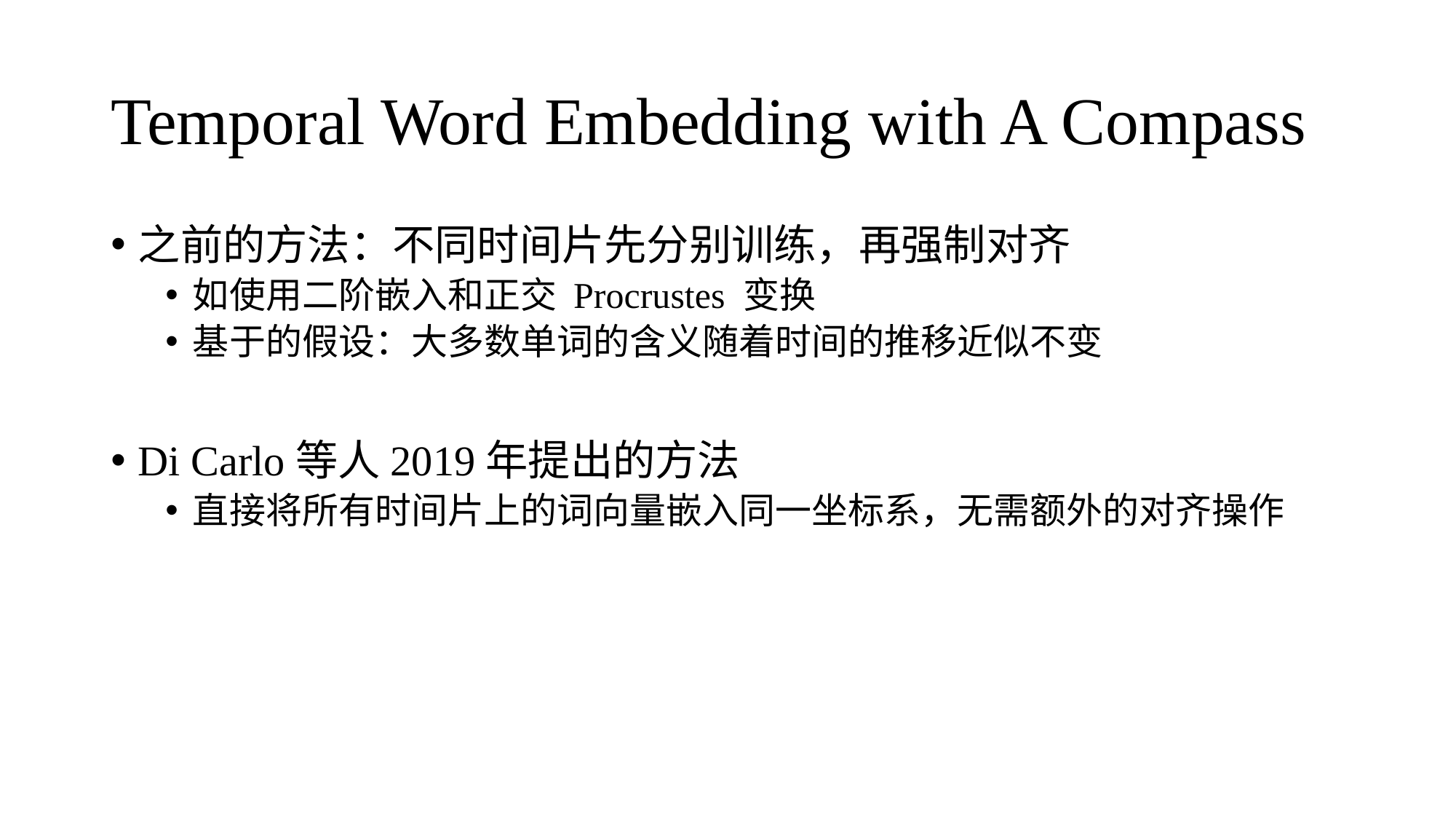

# Temporal Word Embedding with A Compass
之前的方法：不同时间片先分别训练，再强制对齐
如使用二阶嵌入和正交 Procrustes 变换
基于的假设：大多数单词的含义随着时间的推移近似不变

Di Carlo等人2019年提出的方法
直接将所有时间片上的词向量嵌入同一坐标系，无需额外的对齐操作